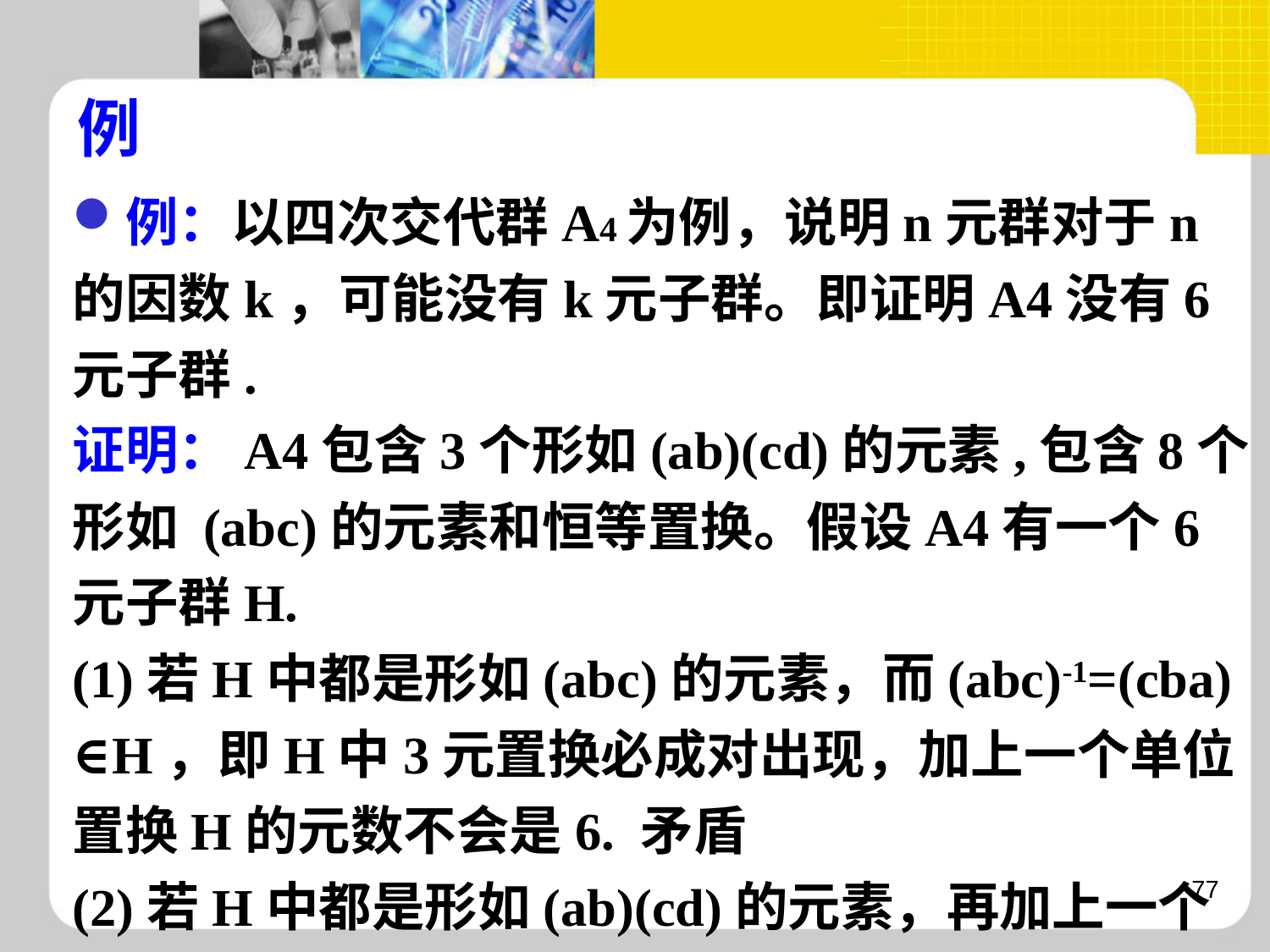

# 例
例：以四次交代群A4为例，说明n元群对于n的因数k，可能没有k元子群。即证明A4没有6元子群.
证明：A4包含3个形如(ab)(cd)的元素,包含8个形如 (abc)的元素和恒等置换。假设A4有一个6元子群H.
(1)若H中都是形如(abc)的元素，而(abc)-1=(cba) ∈H，即H中3元置换必成对出现，加上一个单位置换H的元数不会是6. 矛盾
(2)若H中都是形如(ab)(cd)的元素，再加上一个单位置换，H中只有4个元素，不会是6个.矛盾

77